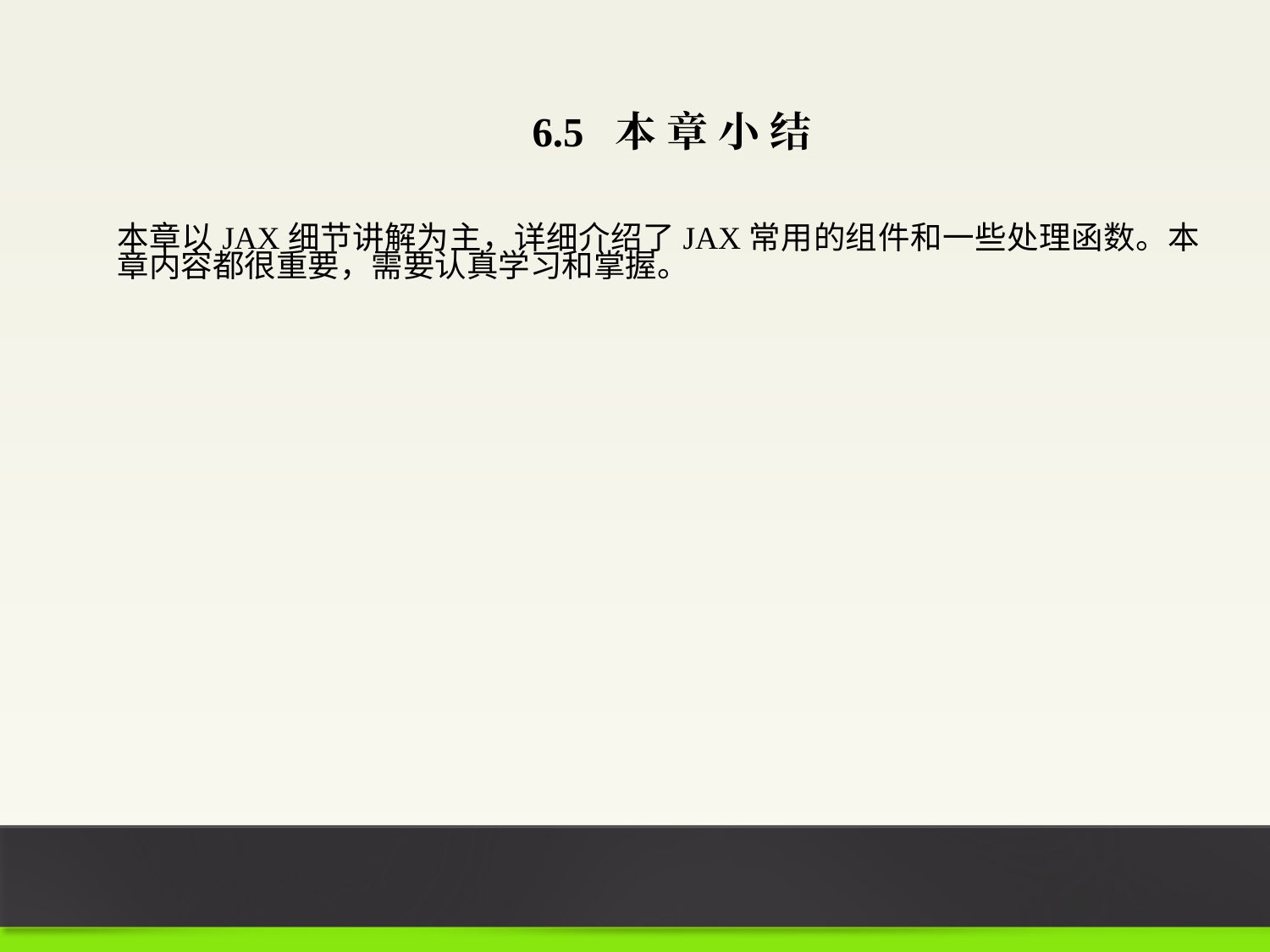

6.5  本 章 小 结
本章以JAX细节讲解为主，详细介绍了JAX常用的组件和一些处理函数。本章内容都很重要，需要认真学习和掌握。